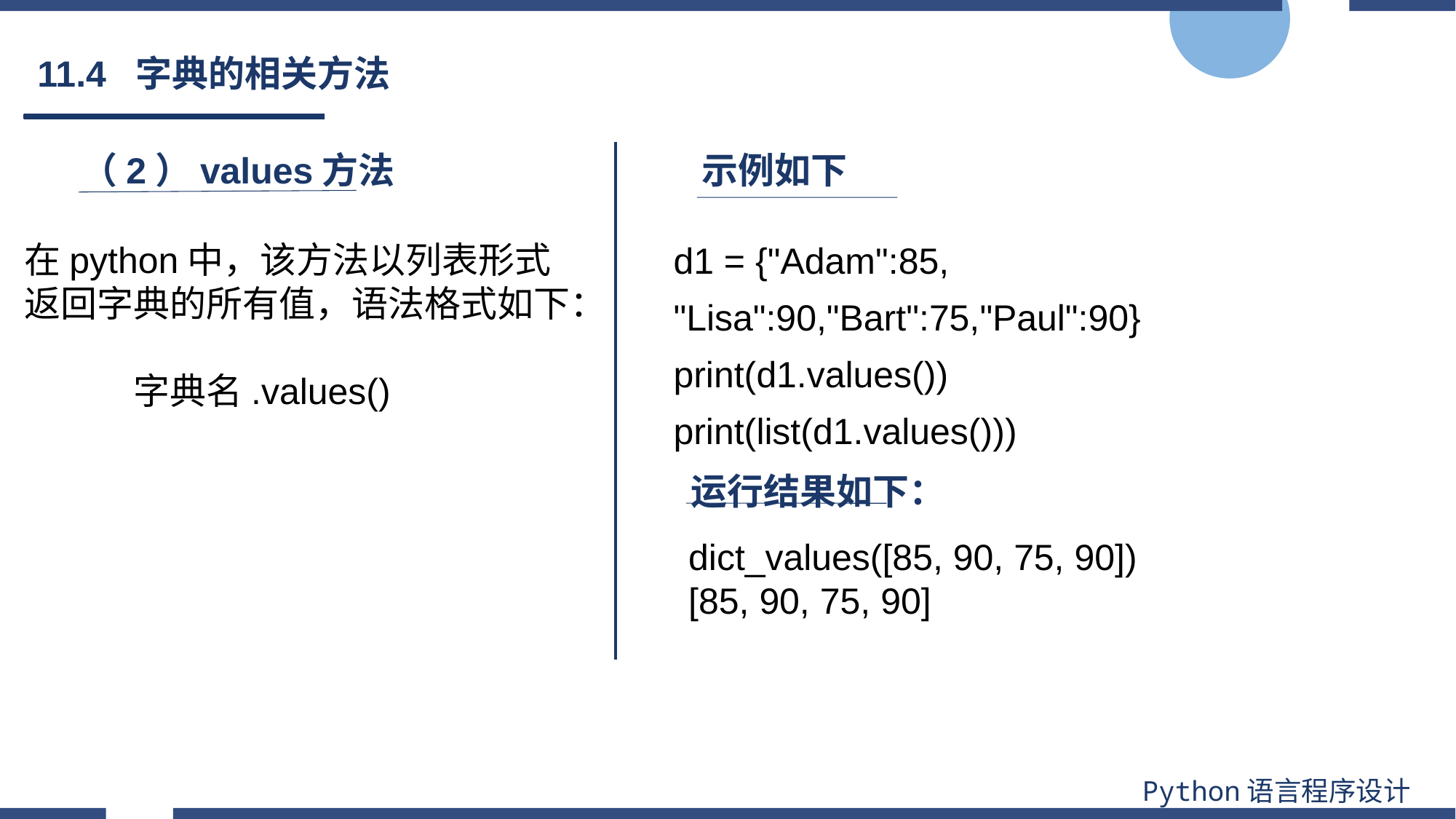

# 11.4  字典的相关方法
（2）values方法
示例如下
d1 = {"Adam":85, "Lisa":90,"Bart":75,"Paul":90}
print(d1.values())
print(list(d1.values()))
在python中，该方法以列表形式返回字典的所有值，语法格式如下：

	字典名.values()
运行结果如下：
dict_values([85, 90, 75, 90])
[85, 90, 75, 90]